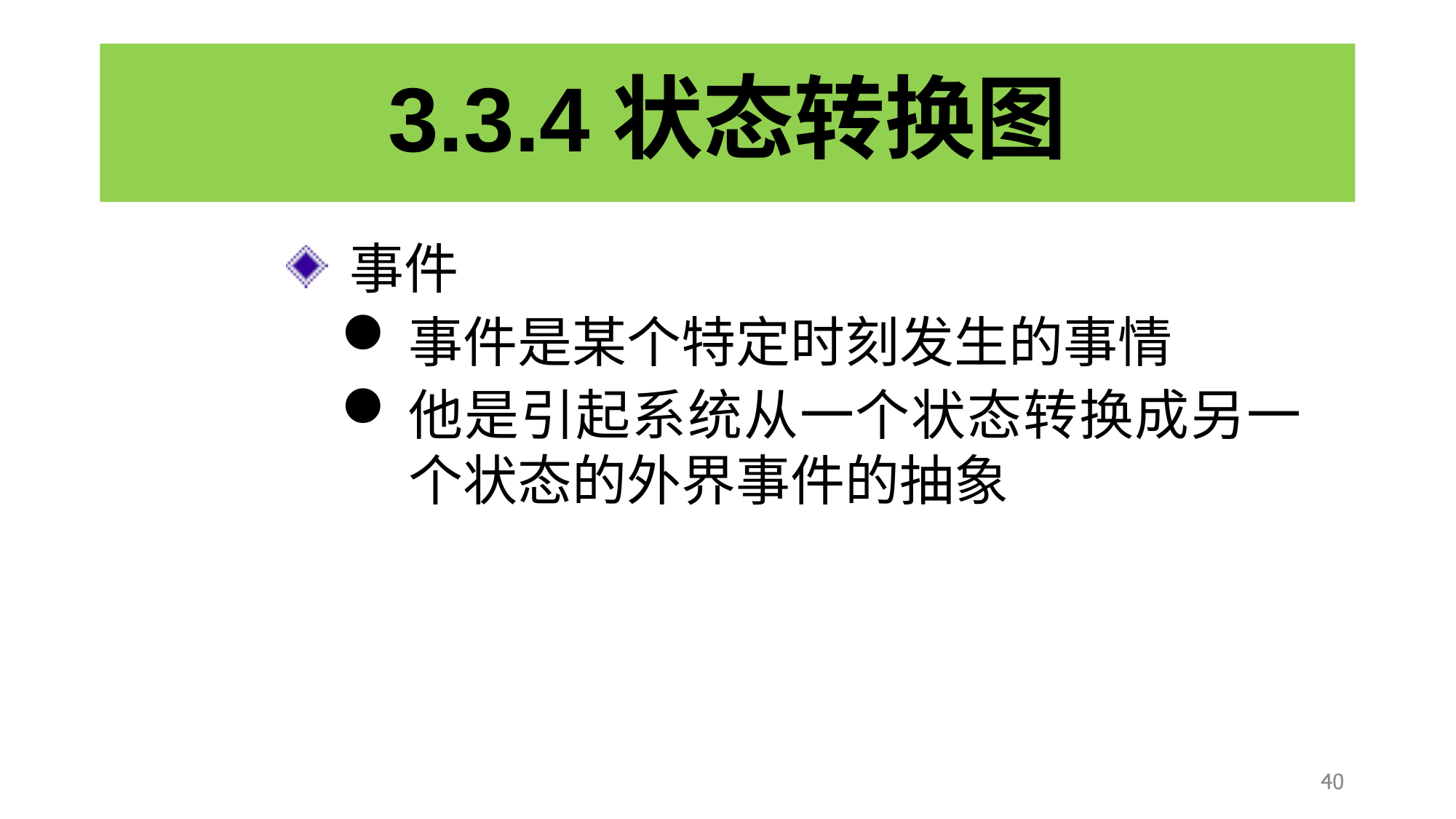

# 3.3.4状态转换图
事件
事件是某个特定时刻发生的事情
他是引起系统从一个状态转换成另一个状态的外界事件的抽象

40